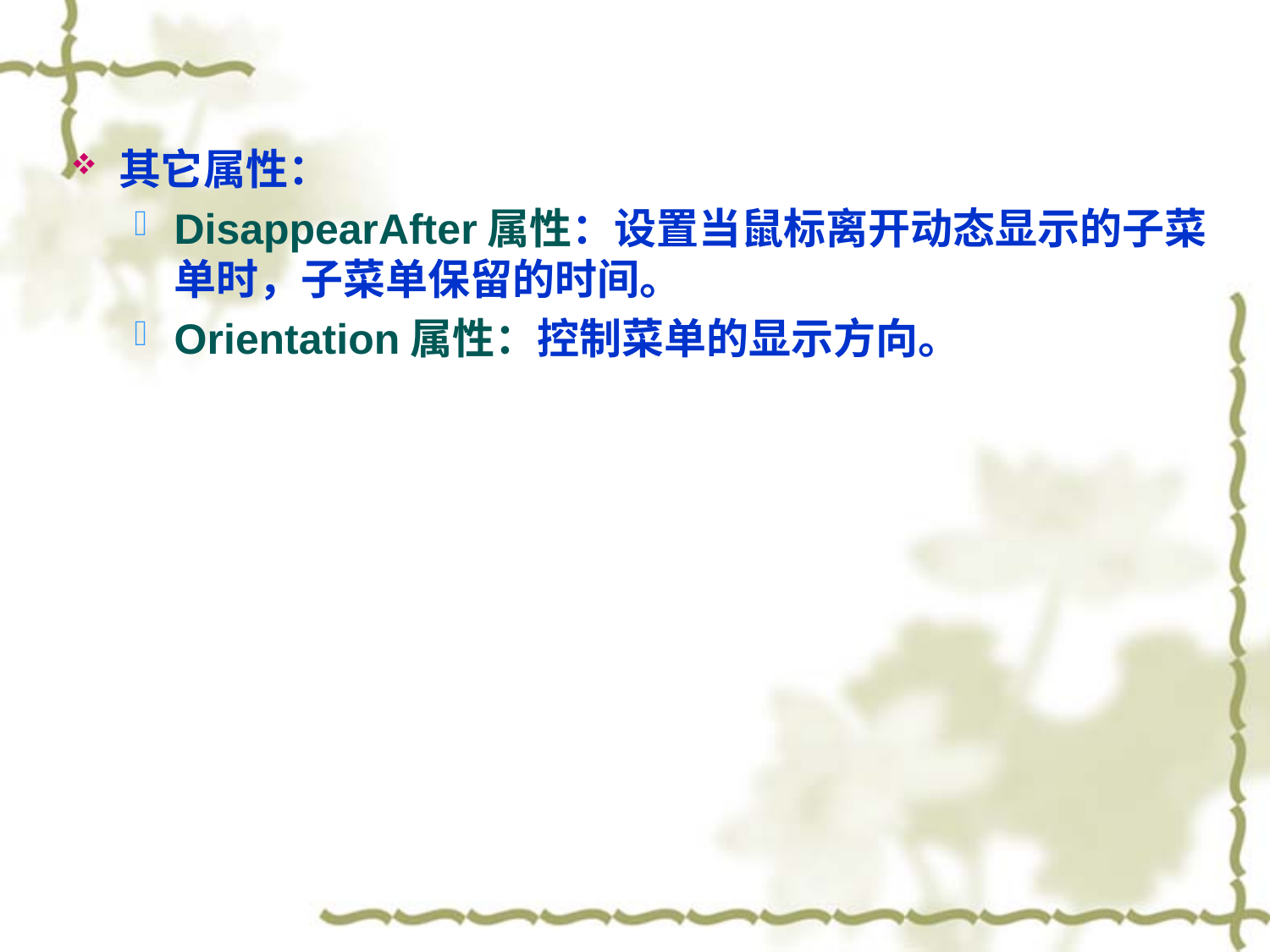

其它属性：
DisappearAfter属性：设置当鼠标离开动态显示的子菜单时，子菜单保留的时间。
Orientation属性：控制菜单的显示方向。